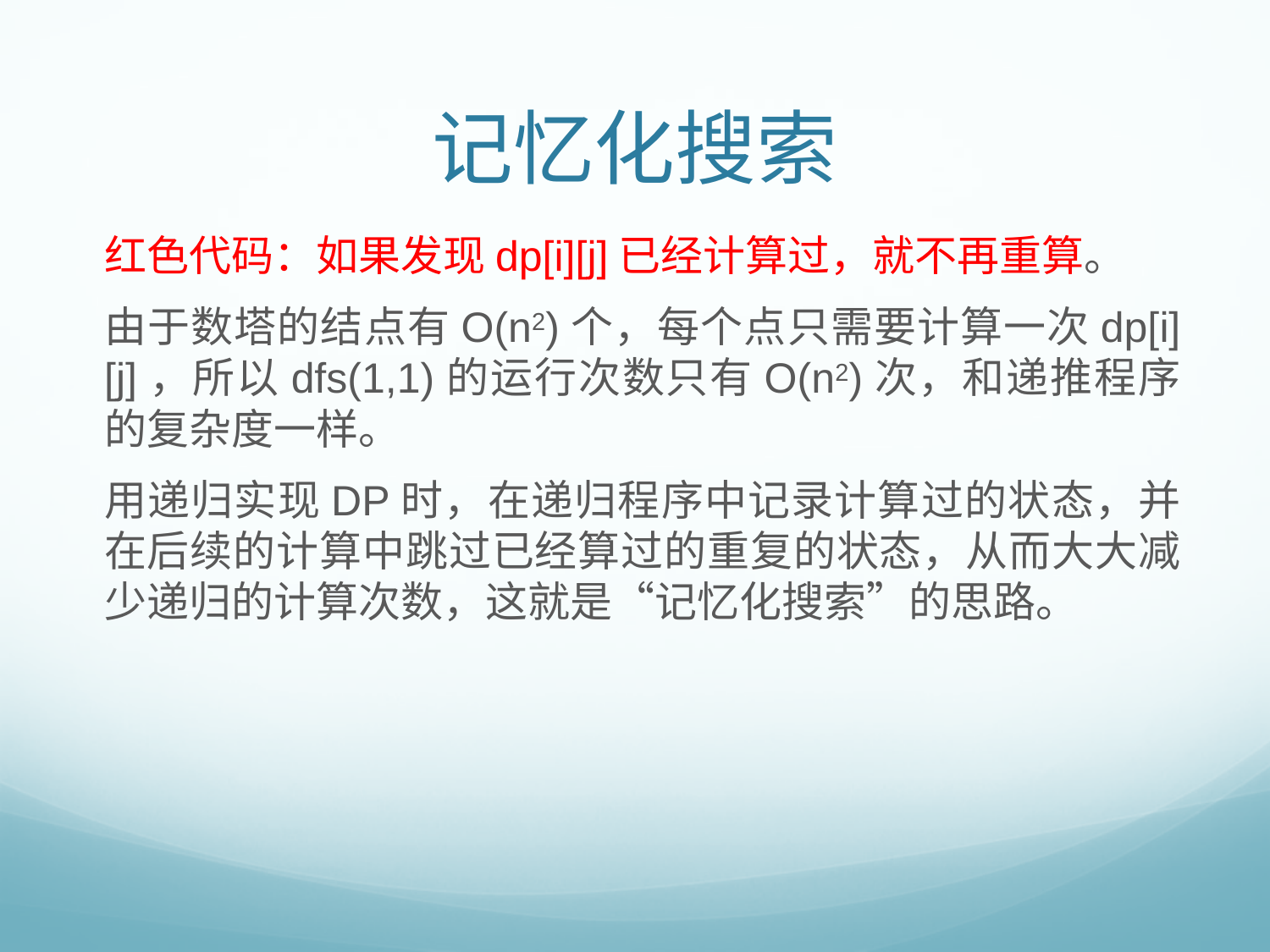

# 记忆化搜索
红色代码：如果发现dp[i][j]已经计算过，就不再重算。
由于数塔的结点有O(n2)个，每个点只需要计算一次dp[i][j]，所以dfs(1,1)的运行次数只有O(n2)次，和递推程序的复杂度一样。
用递归实现DP时，在递归程序中记录计算过的状态，并在后续的计算中跳过已经算过的重复的状态，从而大大减少递归的计算次数，这就是“记忆化搜索”的思路。